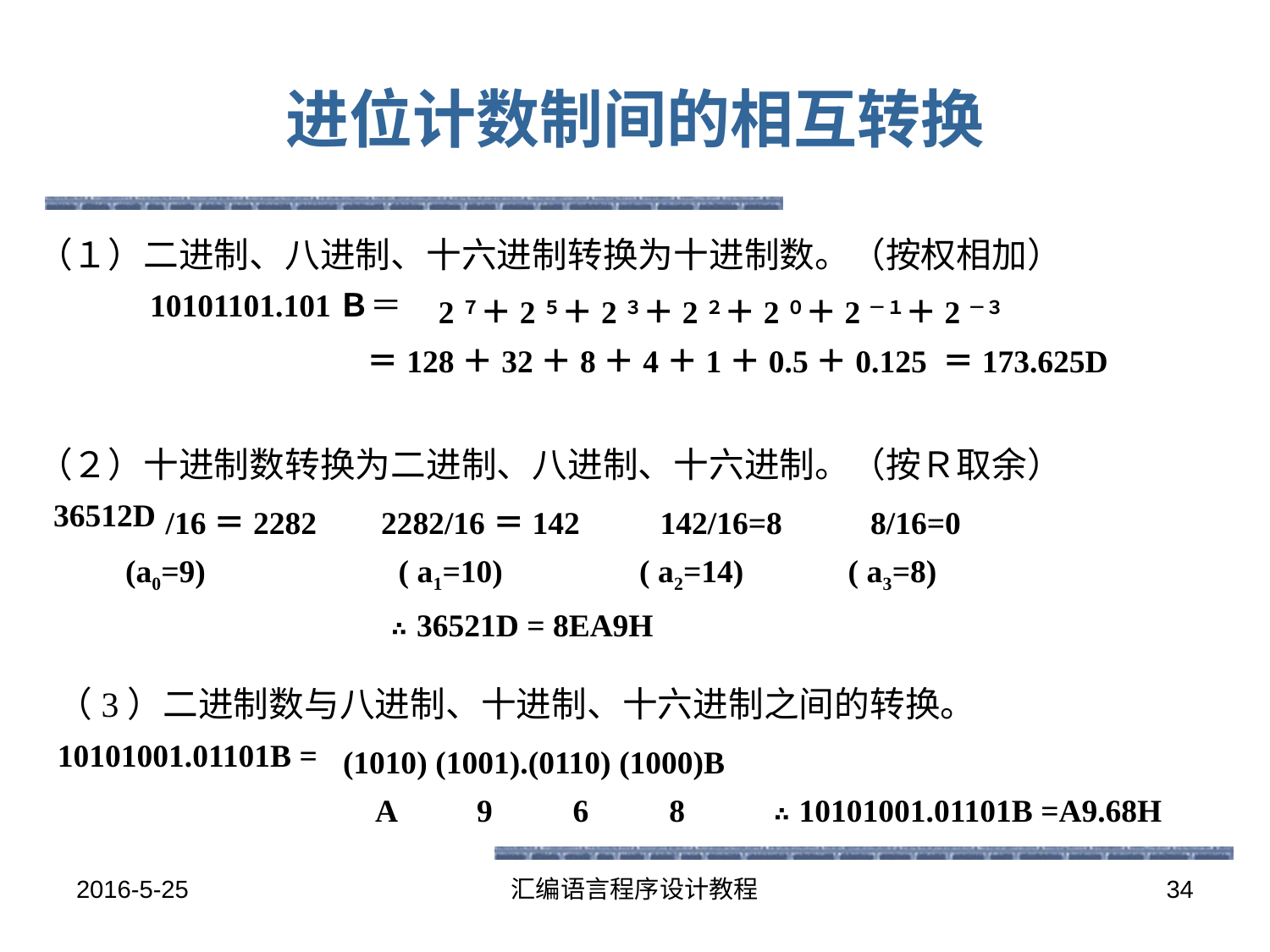

# 进位计数制间的相互转换
（１）二进制、八进制、十六进制转换为十进制数。（按权相加）
              10101101.101Ｂ＝
　　2７＋2５＋2３＋2２＋2０＋2－１＋2－３
＝128＋32＋8＋4＋1＋0.5＋0.125 ＝173.625D
（２）十进制数转换为二进制、八进制、十六进制。（按Ｒ取余）
  36512D
      /16＝2282        2282/16＝142          142/16=8           8/16=0
 (a0=9)                        ( a1=10)                 ( a2=14)             ( a3=8)
                                  ∴ 36521D = 8EA9H
（3）二进制数与八进制、十进制、十六进制之间的转换。
10101001.01101B =
                                 (1010) (1001).(0110) (1000)B
                                     A          9          6          8           ∴ 10101001.01101B =A9.68H
2016-5-25
汇编语言程序设计教程
34